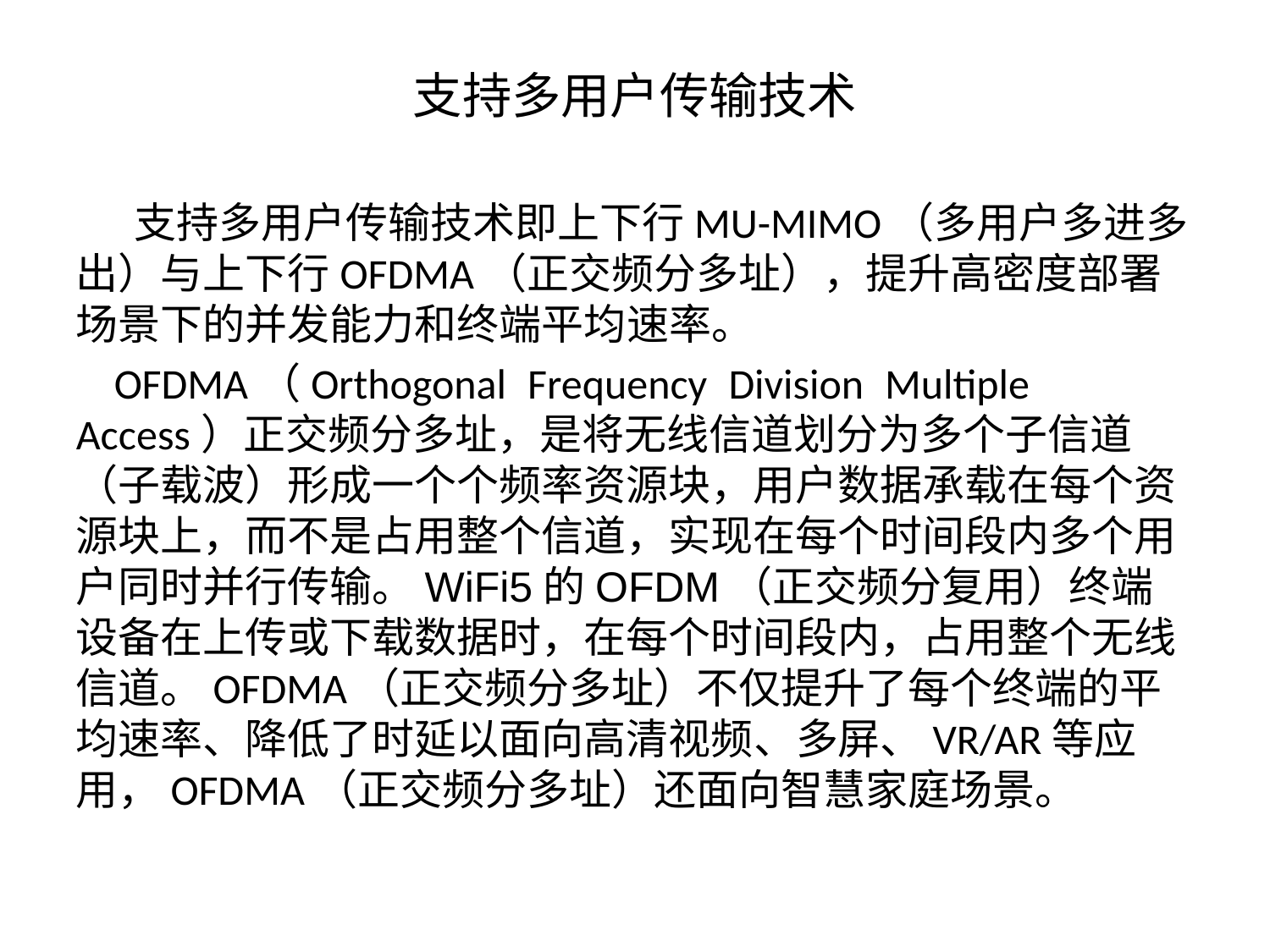

# 支持多用户传输技术
       支持多用户传输技术即上下行MU-MIMO（多用户多进多出）与上下行OFDMA（正交频分多址），提升高密度部署场景下的并发能力和终端平均速率。
    OFDMA（Orthogonal Frequency Division Multiple Access）正交频分多址，是将无线信道划分为多个子信道（子载波）形成一个个频率资源块，用户数据承载在每个资源块上，而不是占用整个信道，实现在每个时间段内多个用户同时并行传输。WiFi5的OFDM（正交频分复用）终端设备在上传或下载数据时，在每个时间段内，占用整个无线信道。OFDMA（正交频分多址）不仅提升了每个终端的平均速率、降低了时延以面向高清视频、多屏、VR/AR等应用，OFDMA（正交频分多址）还面向智慧家庭场景。